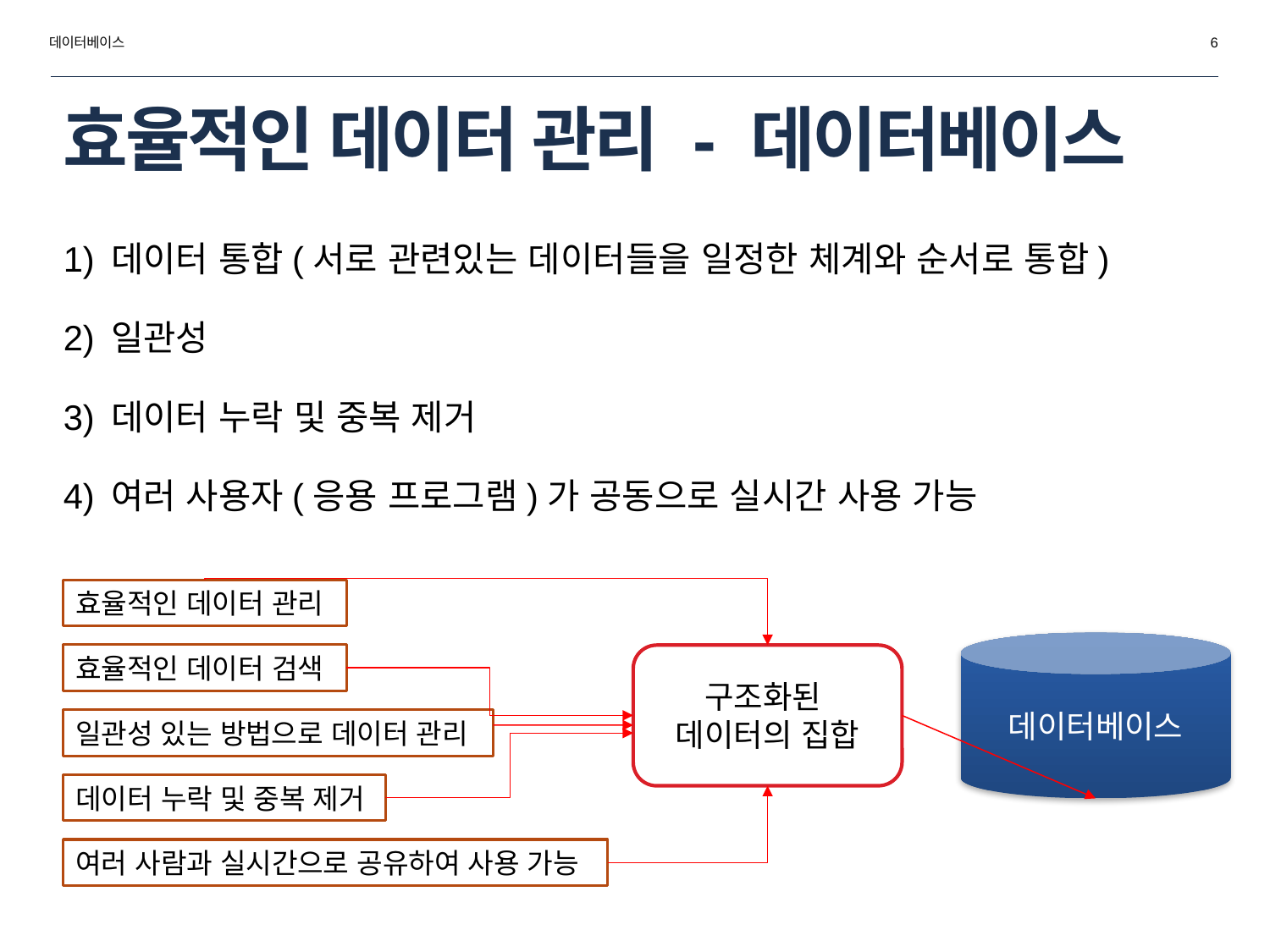

데이터베이스
6
# 효율적인 데이터 관리 - 데이터베이스
데이터 통합(서로 관련있는 데이터들을 일정한 체계와 순서로 통합)
일관성
데이터 누락 및 중복 제거
여러 사용자(응용 프로그램)가 공동으로 실시간 사용 가능
효율적인 데이터 관리
데이터베이스
효율적인 데이터 검색
구조화된
데이터의 집합
일관성 있는 방법으로 데이터 관리
데이터 누락 및 중복 제거
여러 사람과 실시간으로 공유하여 사용 가능